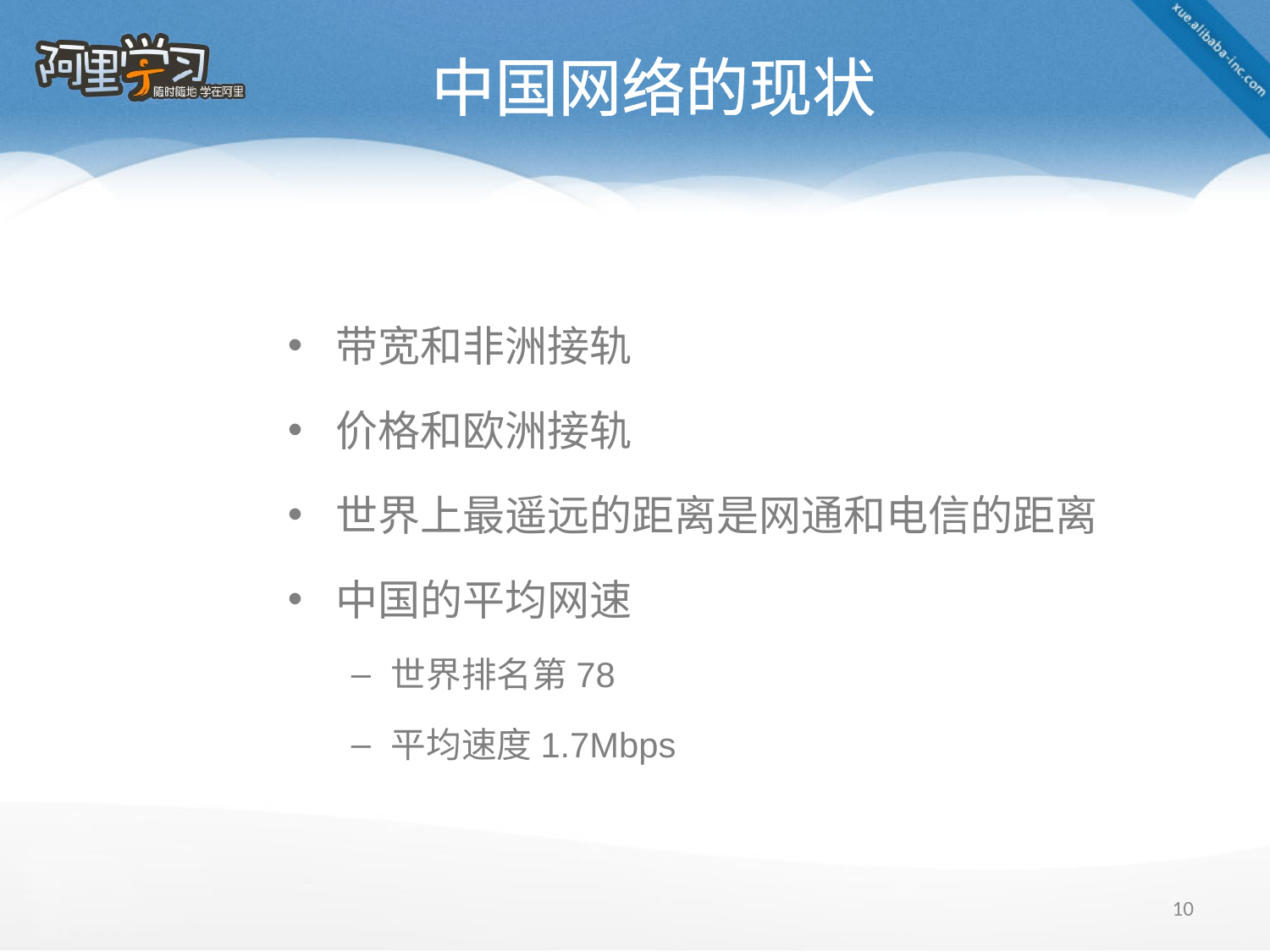

# 中国网络的现状
带宽和非洲接轨
价格和欧洲接轨
世界上最遥远的距离是网通和电信的距离
中国的平均网速
世界排名第78
平均速度1.7Mbps
10